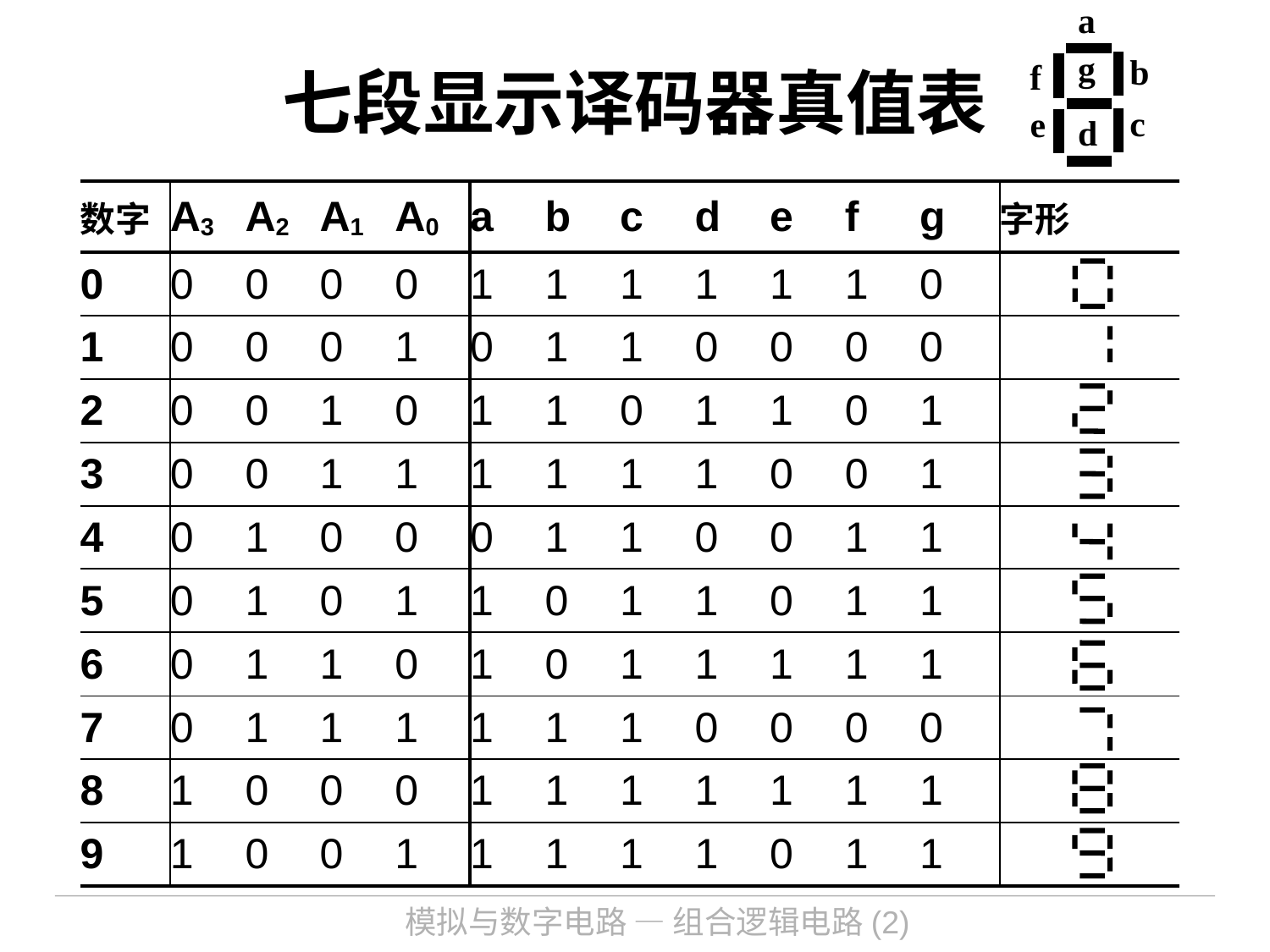

a

g

b
f

c
e

d

# 七段显示译码器真值表
| 数字 | A3 | A2 | A1 | A0 | a | b | c | d | e | f | g | 字形 |
| --- | --- | --- | --- | --- | --- | --- | --- | --- | --- | --- | --- | --- |
| 0 | 0 | 0 | 0 | 0 | 1 | 1 | 1 | 1 | 1 | 1 | 0 |  |
| 1 | 0 | 0 | 0 | 1 | 0 | 1 | 1 | 0 | 0 | 0 | 0 |  |
| 2 | 0 | 0 | 1 | 0 | 1 | 1 | 0 | 1 | 1 | 0 | 1 |  |
| 3 | 0 | 0 | 1 | 1 | 1 | 1 | 1 | 1 | 0 | 0 | 1 |  |
| 4 | 0 | 1 | 0 | 0 | 0 | 1 | 1 | 0 | 0 | 1 | 1 |  |
| 5 | 0 | 1 | 0 | 1 | 1 | 0 | 1 | 1 | 0 | 1 | 1 |  |
| 6 | 0 | 1 | 1 | 0 | 1 | 0 | 1 | 1 | 1 | 1 | 1 |  |
| 7 | 0 | 1 | 1 | 1 | 1 | 1 | 1 | 0 | 0 | 0 | 0 |  |
| 8 | 1 | 0 | 0 | 0 | 1 | 1 | 1 | 1 | 1 | 1 | 1 |  |
| 9 | 1 | 0 | 0 | 1 | 1 | 1 | 1 | 1 | 0 | 1 | 1 |  |

模拟与数字电路 — 组合逻辑电路(2)
25